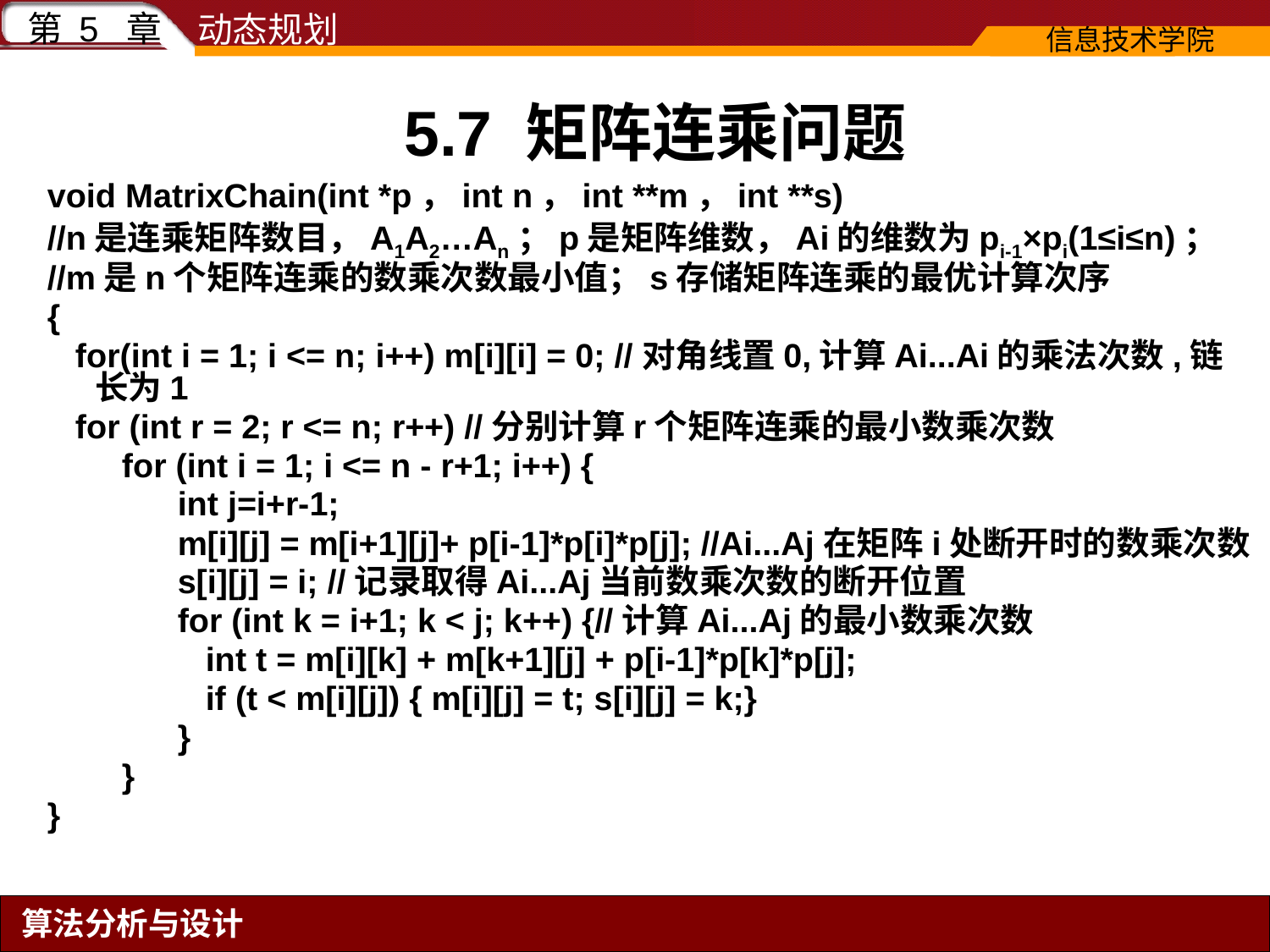

# 5.7 矩阵连乘问题
void MatrixChain(int *p，int n，int **m，int **s)
//n是连乘矩阵数目，A1A2…An；p是矩阵维数，Ai的维数为pi-1×pi(1≤i≤n)；
//m是n个矩阵连乘的数乘次数最小值；s存储矩阵连乘的最优计算次序
{
   for(int i = 1; i <= n; i++) m[i][i] = 0; //对角线置0,计算Ai...Ai的乘法次数,链长为1
   for (int r = 2; r <= n; r++) //分别计算r个矩阵连乘的最小数乘次数
        for (int i = 1; i <= n - r+1; i++) {
              int j=i+r-1;
              m[i][j] = m[i+1][j]+ p[i-1]*p[i]*p[j]; //Ai...Aj在矩阵i处断开时的数乘次数
              s[i][j] = i; //记录取得Ai...Aj当前数乘次数的断开位置
              for (int k = i+1; k < j; k++) {//计算Ai...Aj的最小数乘次数
                 int t = m[i][k] + m[k+1][j] + p[i-1]*p[k]*p[j];
                 if (t < m[i][j]) { m[i][j] = t; s[i][j] = k;}
              }
        }
}